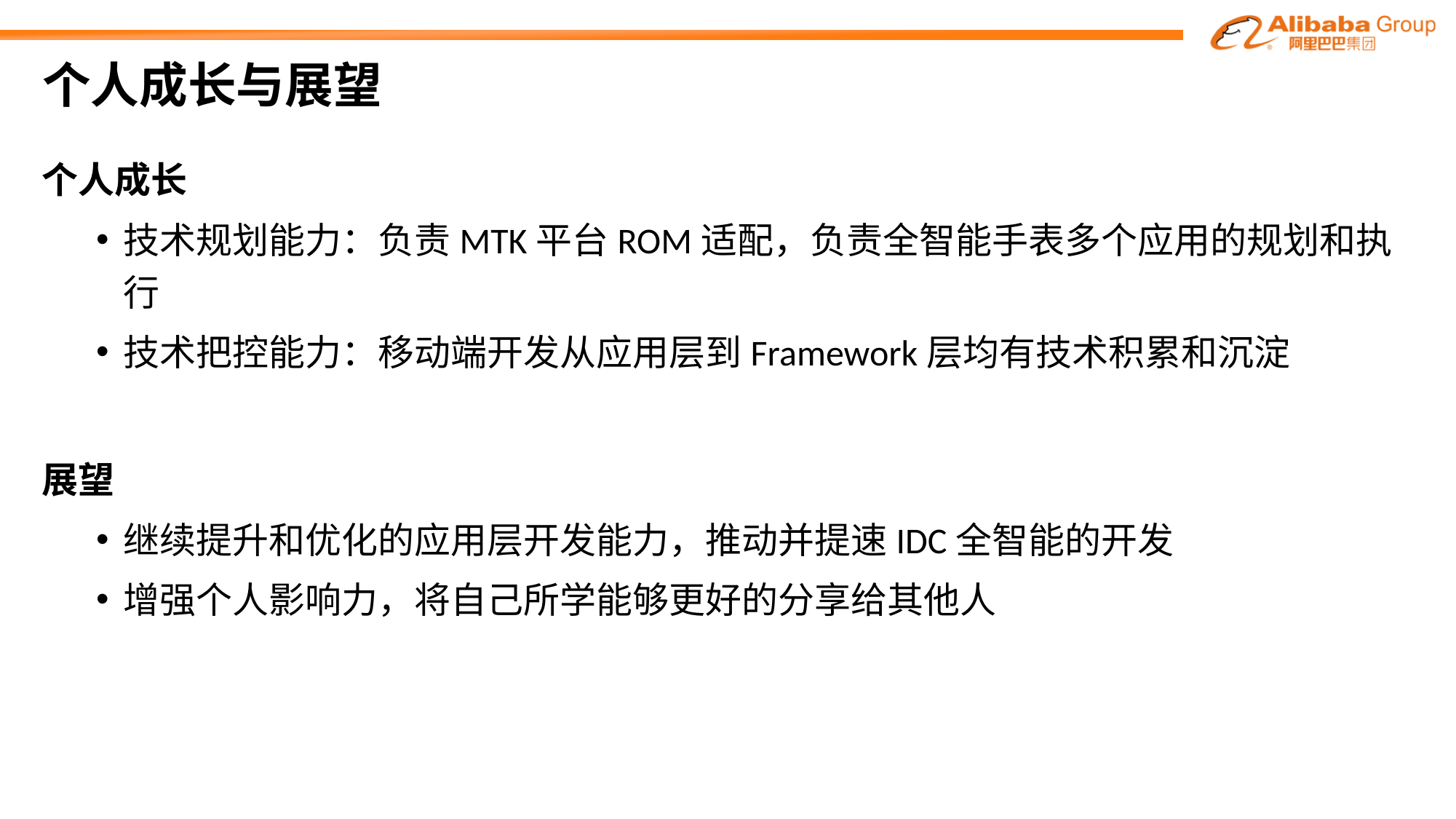

# 个人成长与展望
个人成长
技术规划能力：负责MTK平台ROM适配，负责全智能手表多个应用的规划和执行
技术把控能力：移动端开发从应用层到Framework层均有技术积累和沉淀

展望
继续提升和优化的应用层开发能力，推动并提速IDC全智能的开发
增强个人影响力，将自己所学能够更好的分享给其他人